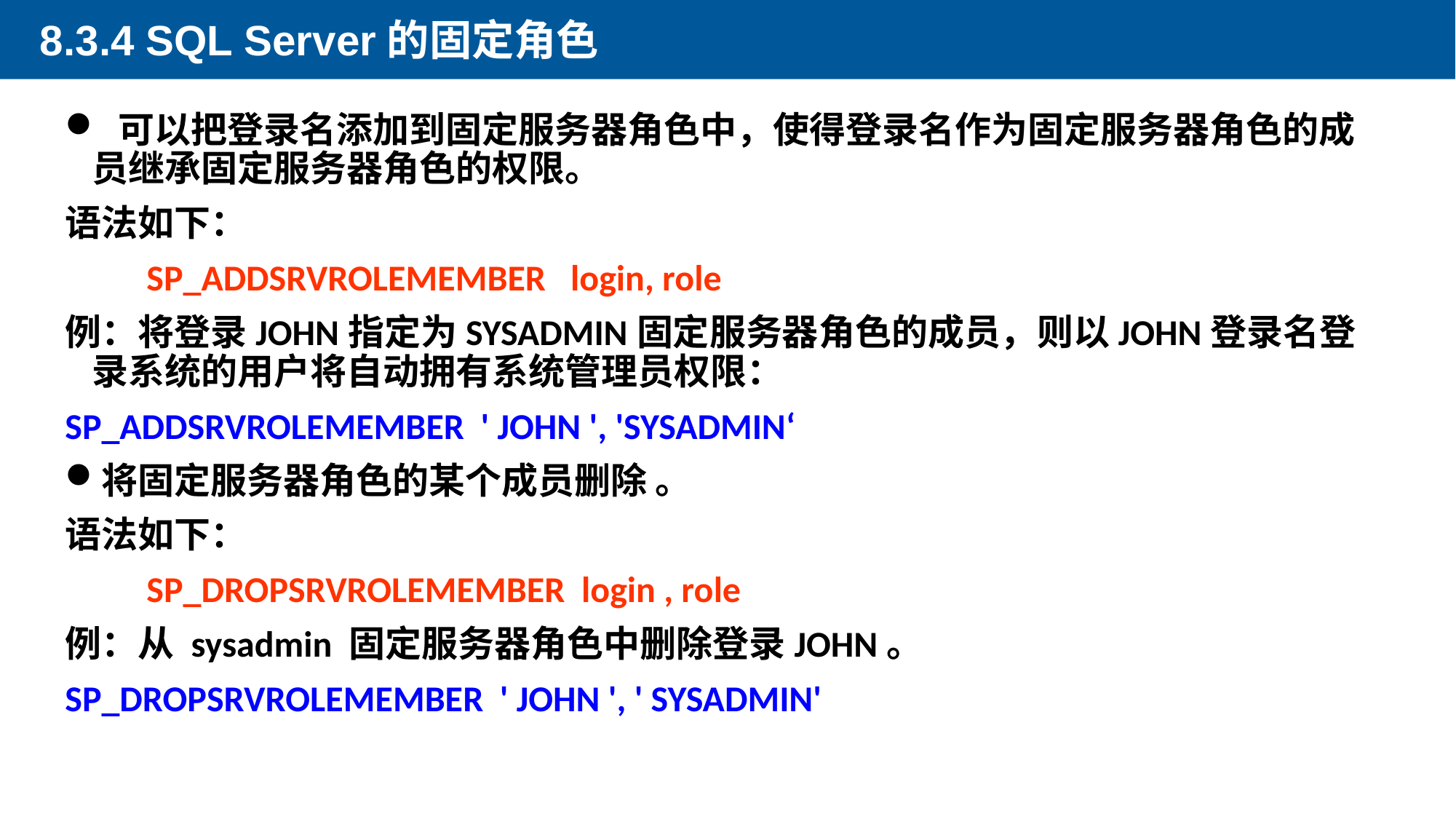

8.3.4 SQL Server的固定角色
 可以把登录名添加到固定服务器角色中，使得登录名作为固定服务器角色的成员继承固定服务器角色的权限。
语法如下：
　　SP_ADDSRVROLEMEMBER   login, role
例：将登录JOHN指定为SYSADMIN固定服务器角色的成员，则以JOHN登录名登录系统的用户将自动拥有系统管理员权限：
SP_ADDSRVROLEMEMBER  ' JOHN ', 'SYSADMIN‘
将固定服务器角色的某个成员删除 。
语法如下：
　　SP_DROPSRVROLEMEMBER  login , role
例：从 sysadmin 固定服务器角色中删除登录JOHN。
SP_DROPSRVROLEMEMBER  ' JOHN ', ' SYSADMIN'